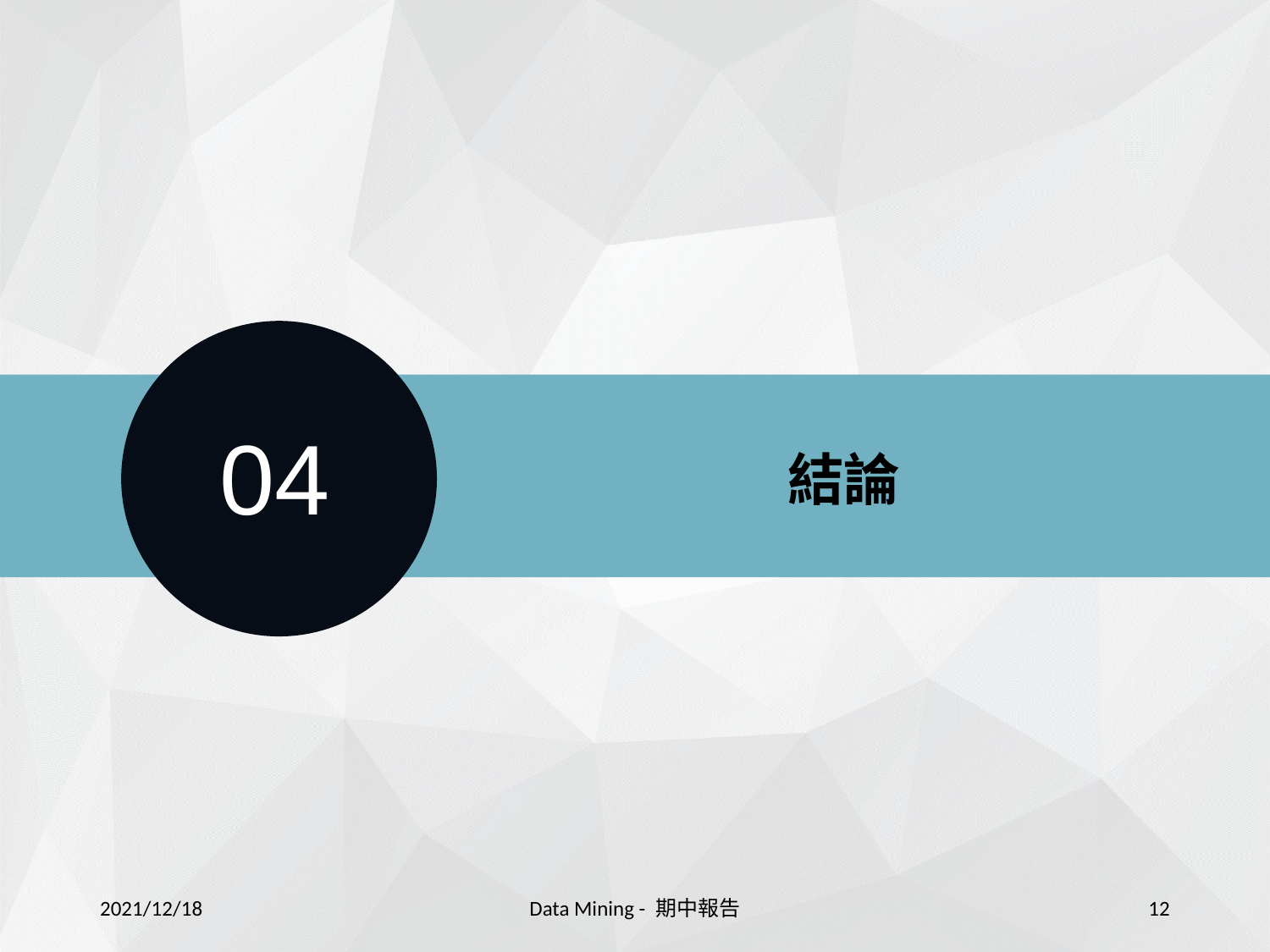

04
結論
2021/12/18
Data Mining - 期中報告
12